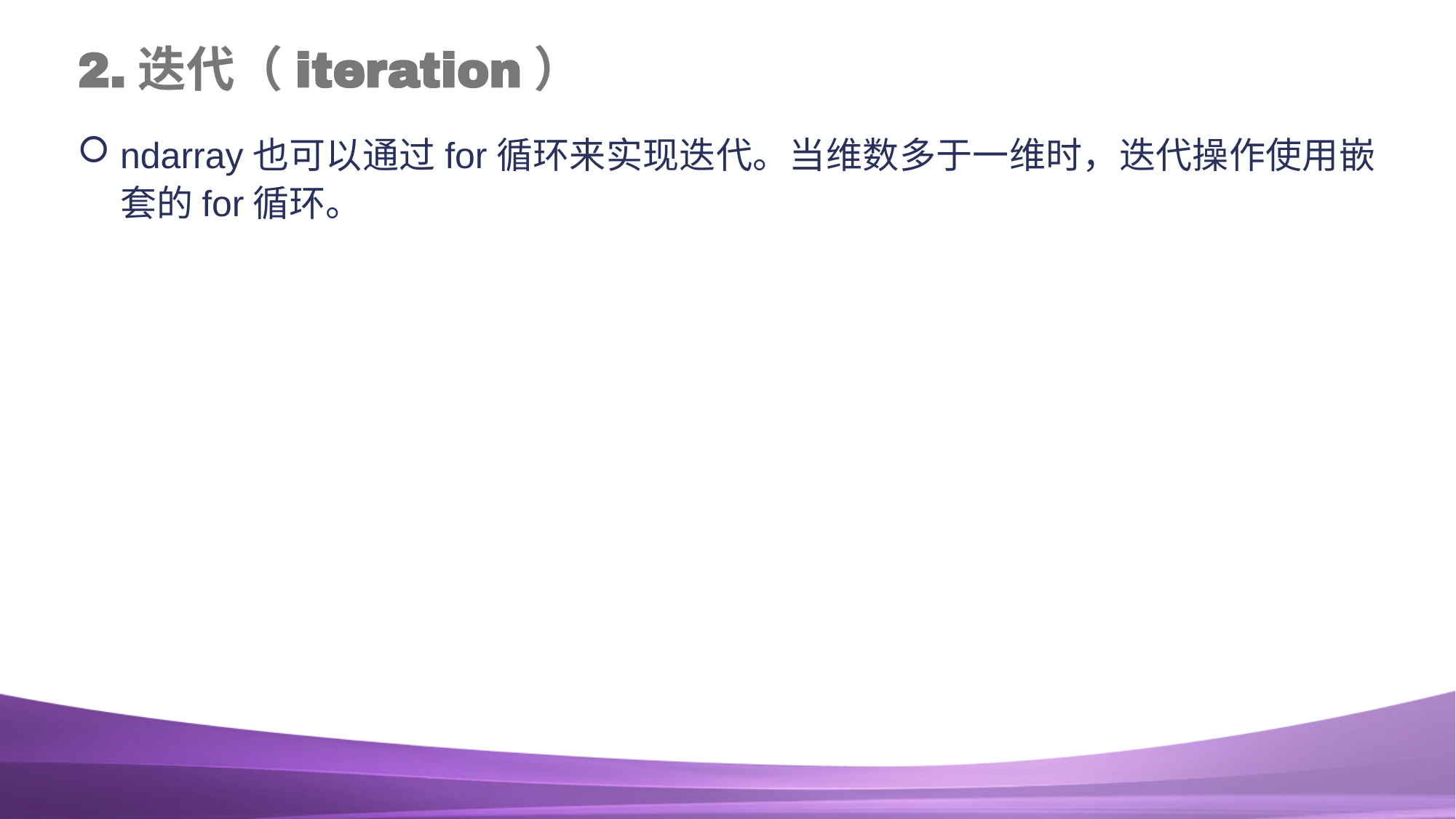

# 2.迭代（iteration）
ndarray也可以通过for循环来实现迭代。当维数多于一维时，迭代操作使用嵌套的for循环。